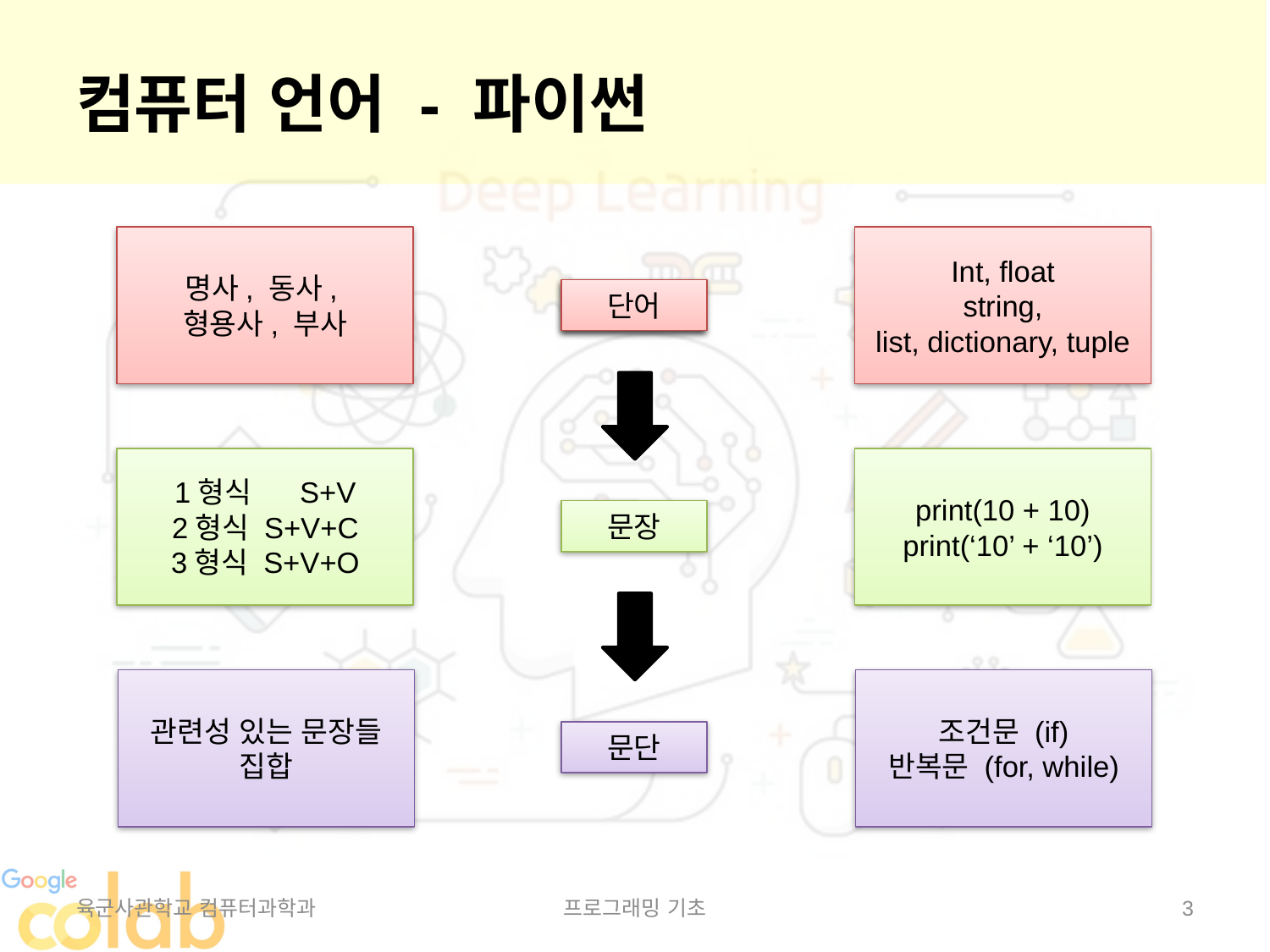

컴퓨터 언어 - 파이썬
명사, 동사,
형용사, 부사
Int, float
string,
list, dictionary, tuple
단어

1형식     S+V
2형식 S+V+C
3형식 S+V+O
print(10 + 10)
print(‘10’ + ‘10’)
문장

관련성 있는 문장들
집합
조건문 (if)
반복문 (for, while)
문단
육군사관학교 컴퓨터과학과
프로그래밍 기초
3